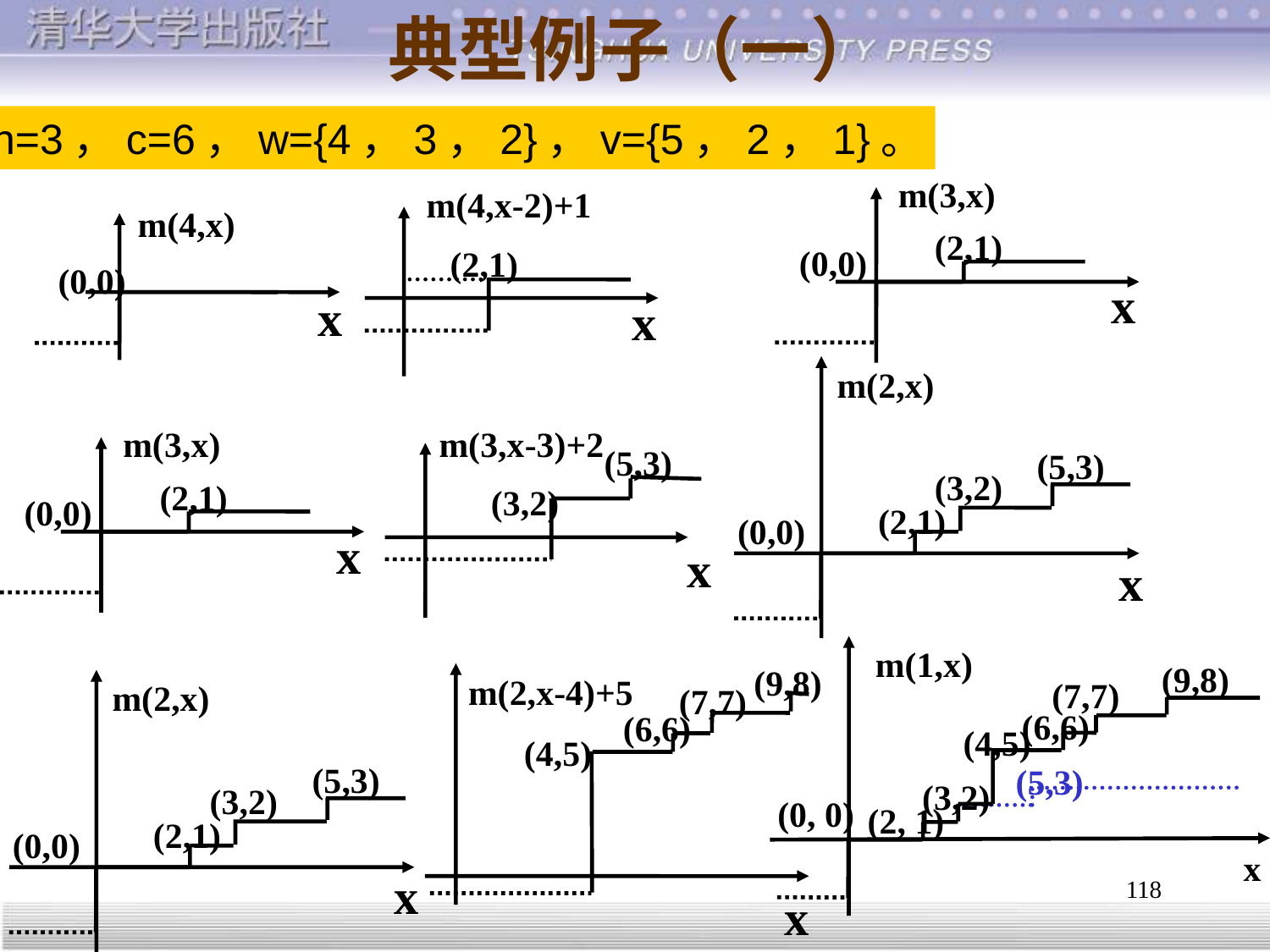

# 典型例子（一）
n=3，c=6，w={4，3，2}，v={5，2，1}。
m(3,x)

(2,1)
(0,0)

x

m(4,x-2)+1

(2,1)

x

m(4,x)

(0,0)
x

m(2,x)
(3,2)

(2,1)
(0,0)

(5,3)

x
m(3,x)

(2,1)
(0,0)

x

m(3,x-3)+2
(5,3)

x

(3,2)

m(1,x)
(9,8)
(7,7)

(6,6)
(4,5)

(5,3)
(3,2)
(0, 0)

(2, 1)

x

(9,8)

m(2,x-4)+5
(7,7)

(6,6)

(4,5)

x

m(2,x)
(3,2)

(2,1)
(0,0)

(5,3)

x
118